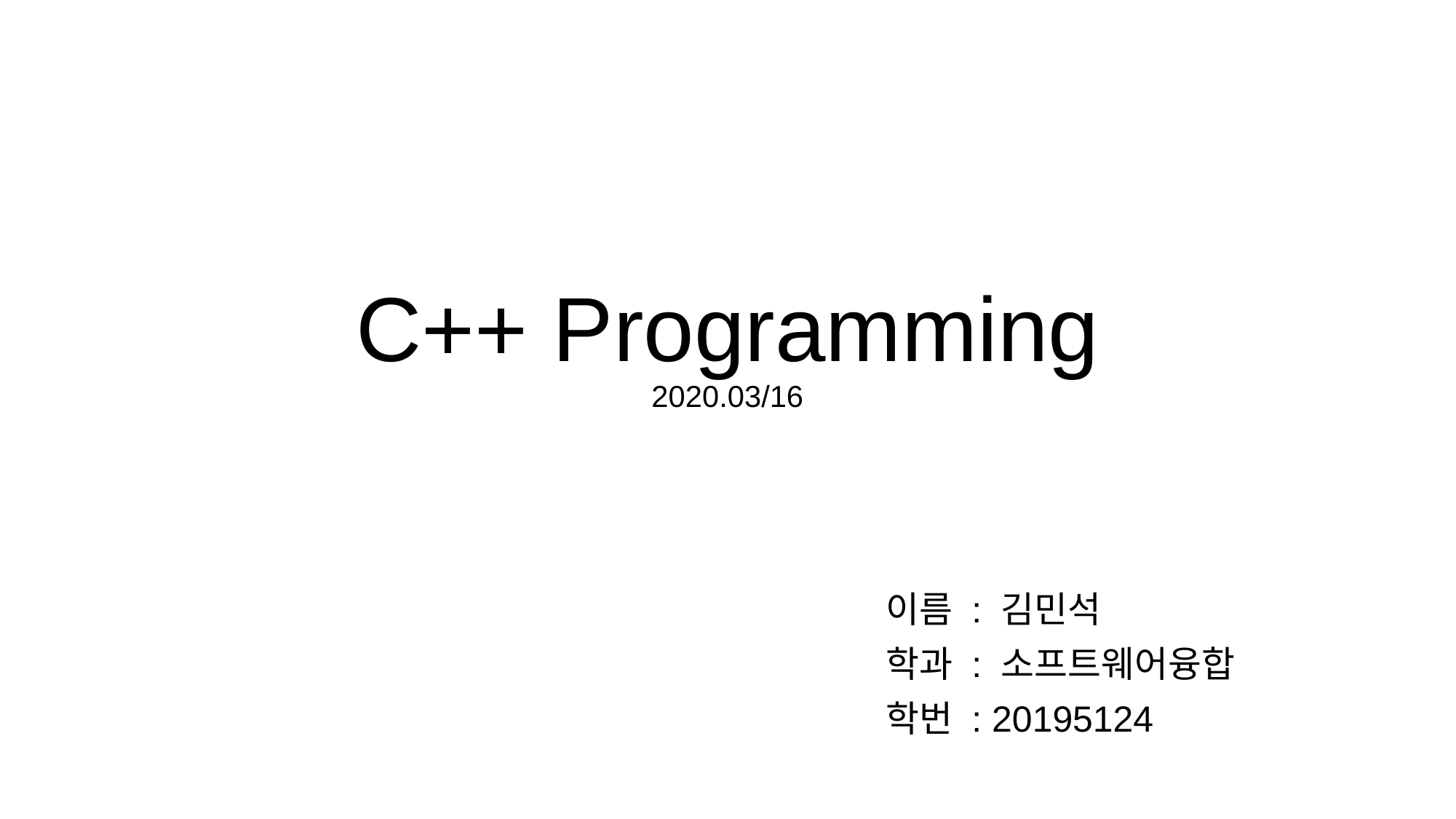

# C++ Programming 2020.03/16
이름 : 김민석
학과 : 소프트웨어융합
학번 : 20195124